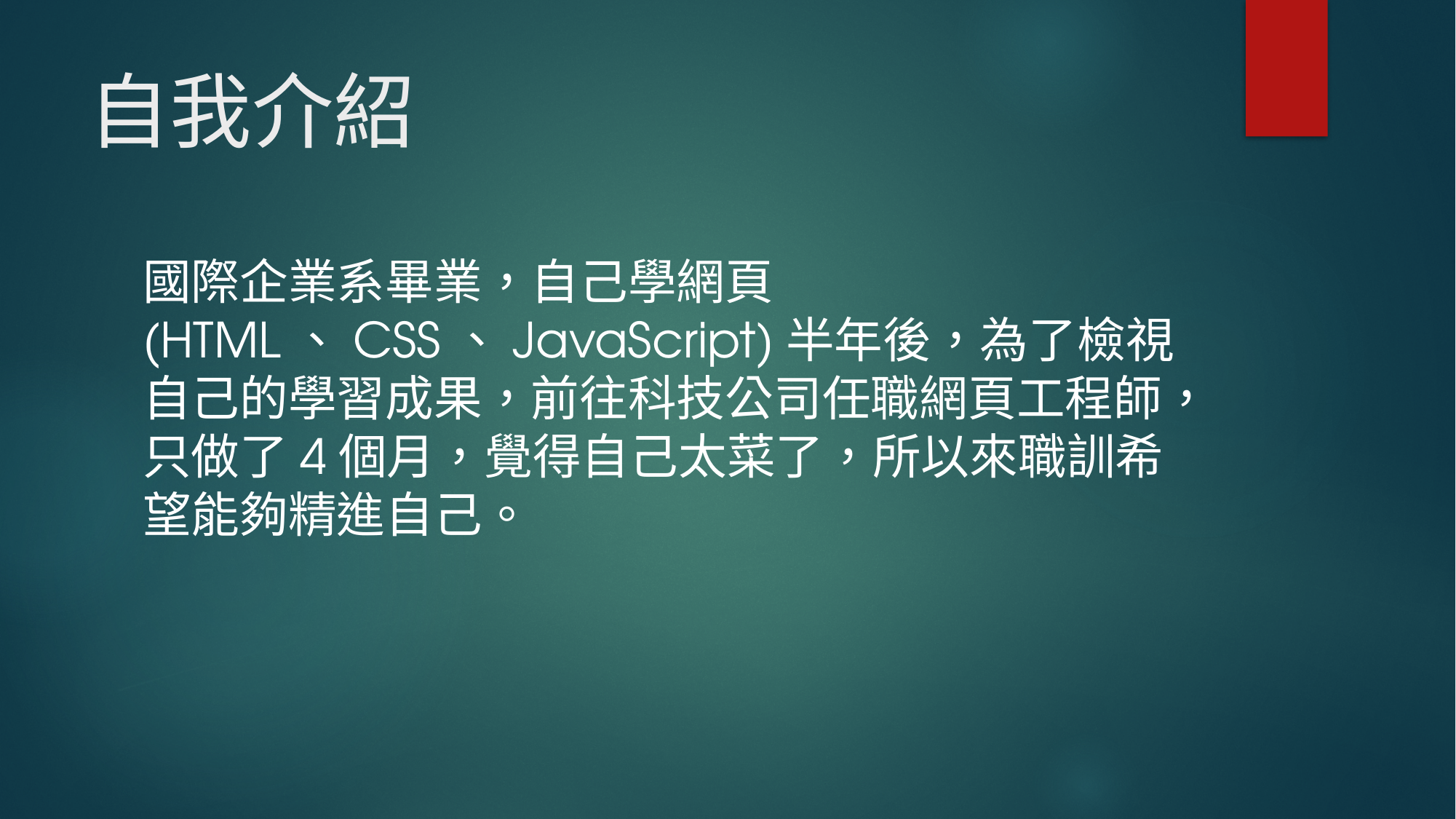

# 自我介紹
國際企業系畢業，自己學網頁(HTML、CSS、JavaScript)半年後，為了檢視自己的學習成果，前往科技公司任職網頁工程師，只做了4個月，覺得自己太菜了，所以來職訓希望能夠精進自己。